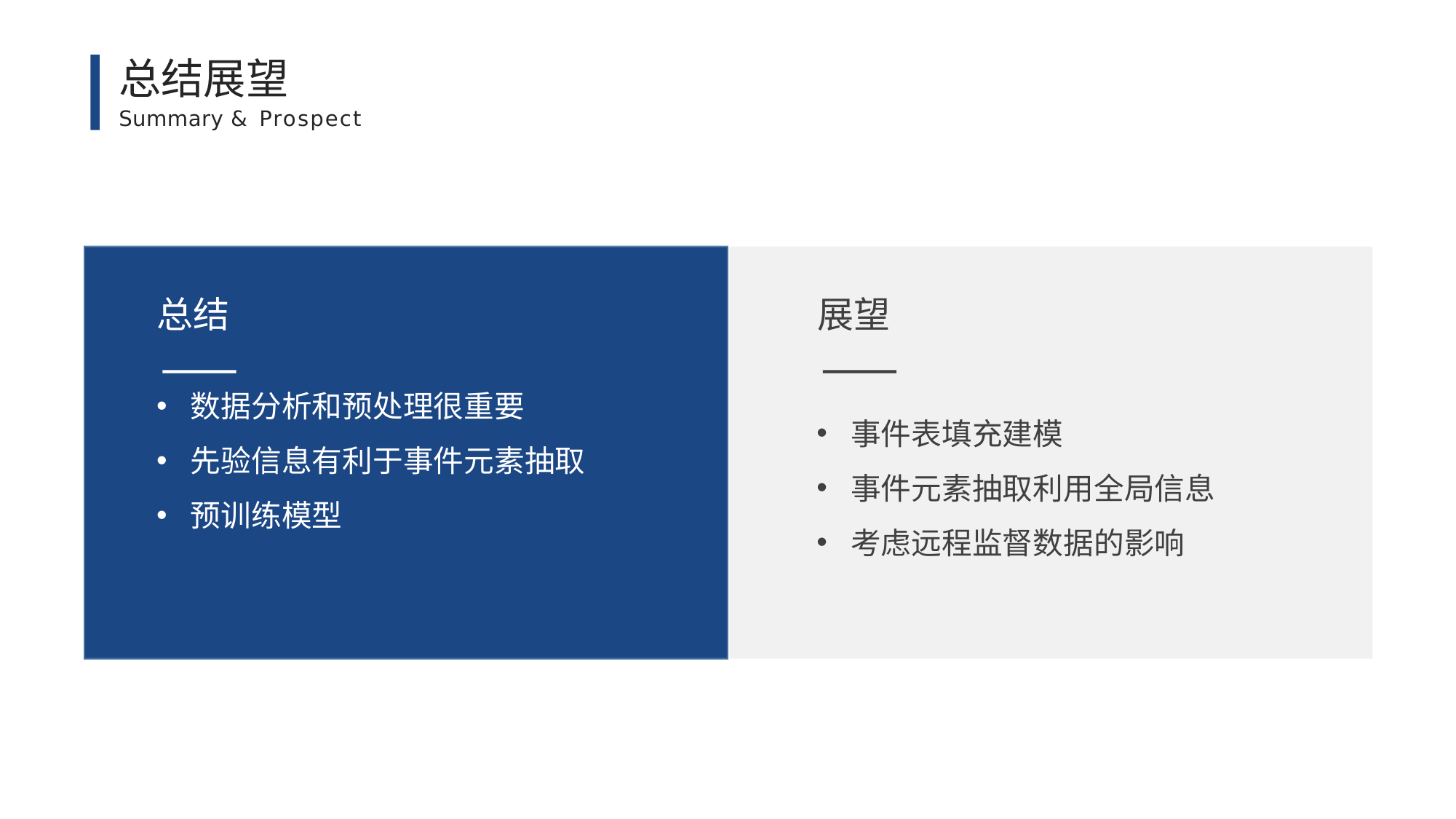

# 总结展望
Summary & Prospect

总结

数据分析和预处理很重要
先验信息有利于事件元素抽取
预训练模型
展望

事件表填充建模
事件元素抽取利用全局信息
考虑远程监督数据的影响